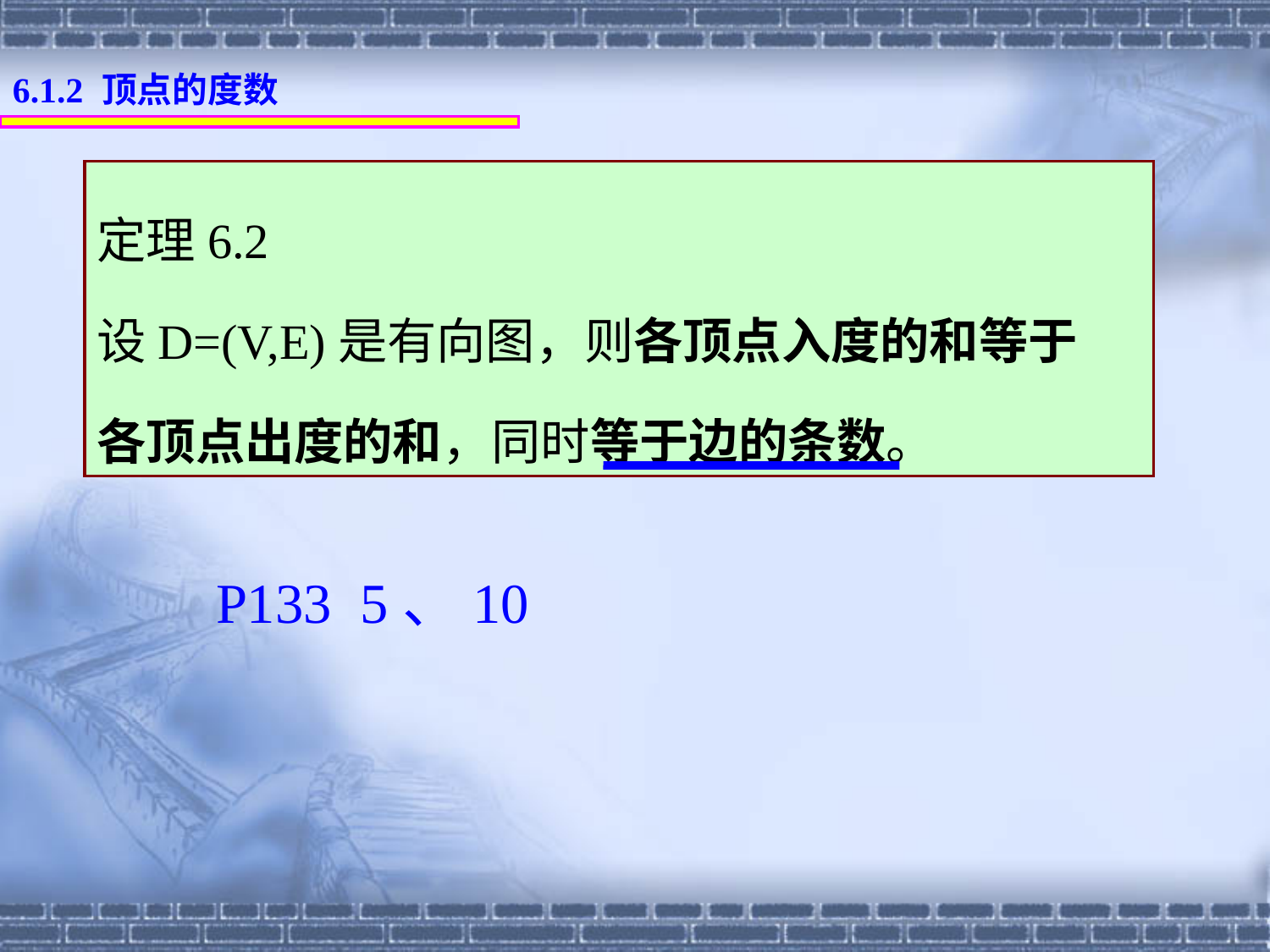

6.1.2 顶点的度数

定理6.2
设D=(V,E)是有向图，则各顶点入度的和等于
各顶点出度的和，同时等于边的条数。

P133  5、10